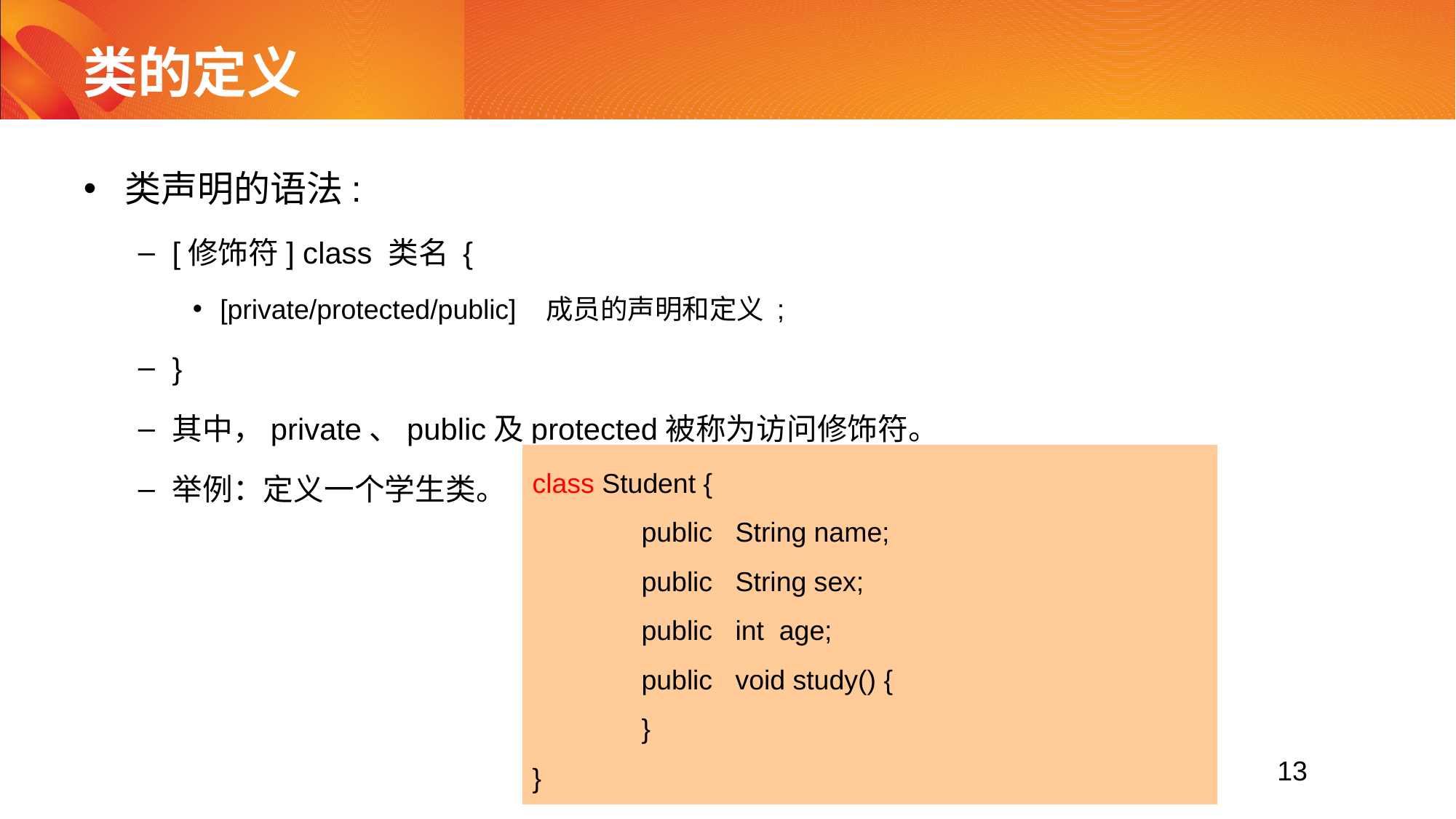

# 类的定义
类声明的语法:
[修饰符] class 类名 {
[private/protected/public]   成员的声明和定义 ;
}
其中，private、public及protected被称为访问修饰符。
举例：定义一个学生类。

class Student {
  	public   String name;
 	public   String sex;
  	public   int  age;
 	public   void study() {
  	}
}